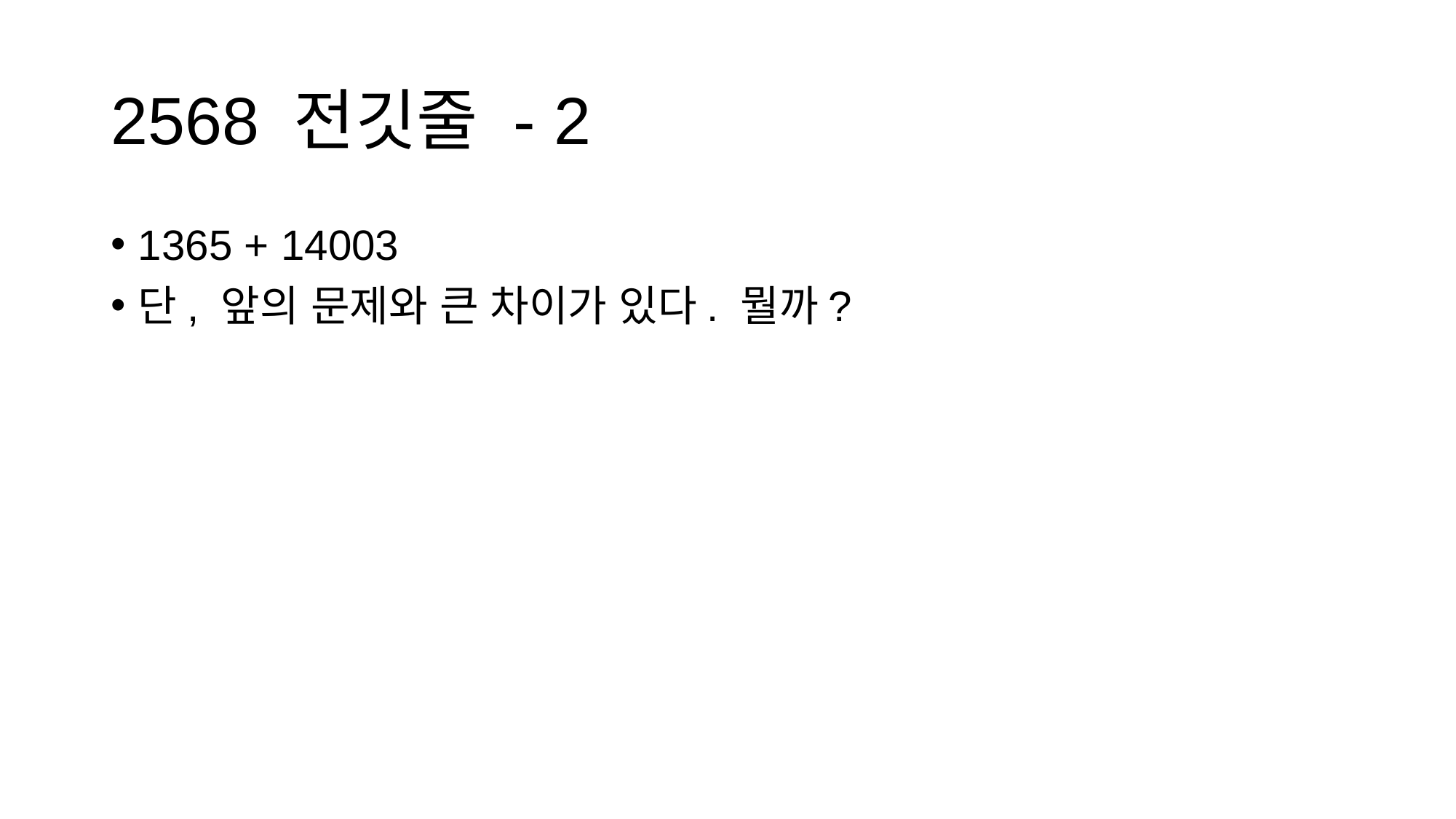

# 2568 전깃줄 - 2
1365 + 14003
단, 앞의 문제와 큰 차이가 있다. 뭘까?